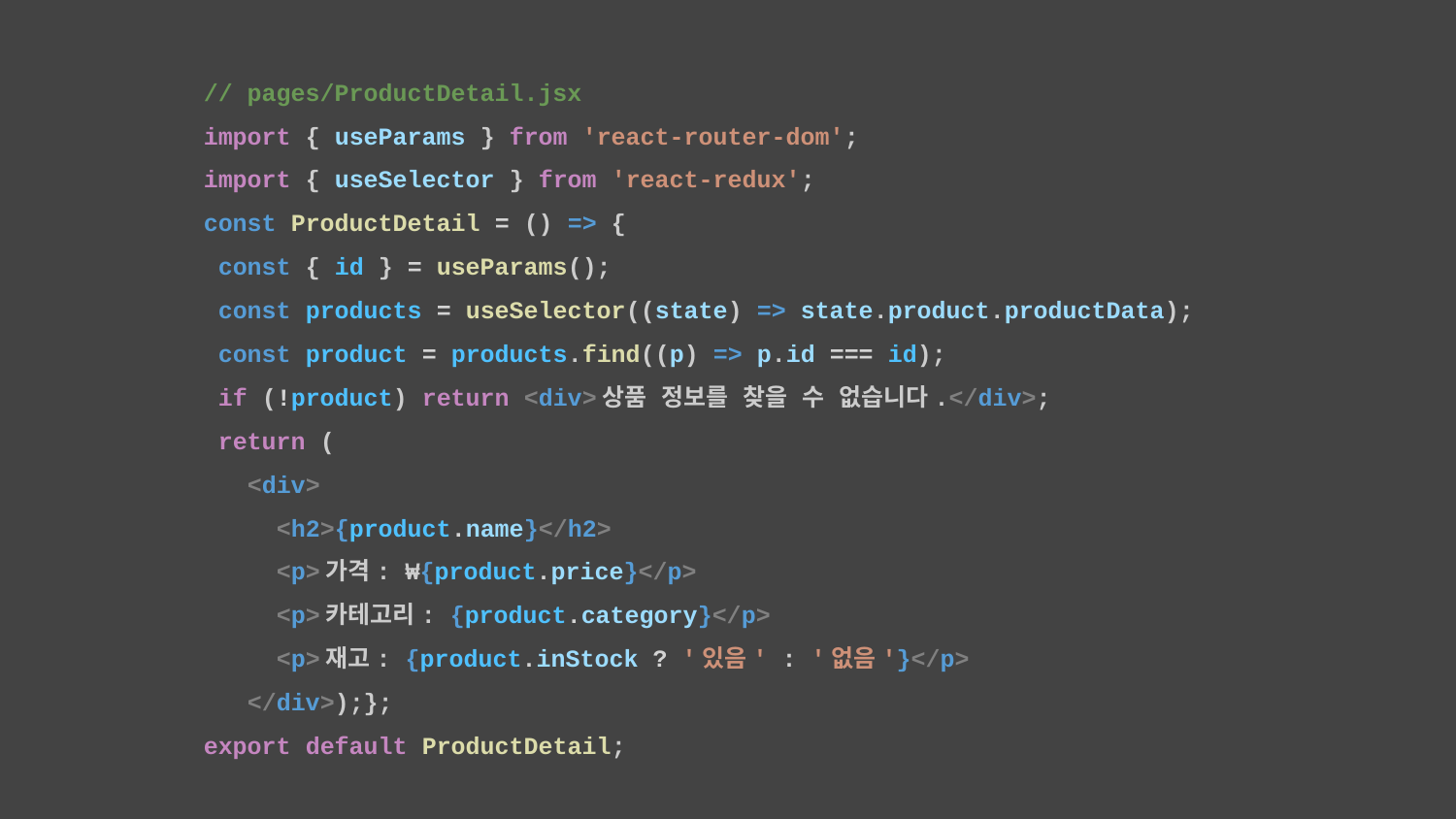

// pages/ProductDetail.jsx
import { useParams } from 'react-router-dom';
import { useSelector } from 'react-redux';
const ProductDetail = () => {
 const { id } = useParams();
 const products = useSelector((state) => state.product.productData);
 const product = products.find((p) => p.id === id);
 if (!product) return <div>상품 정보를 찾을 수 없습니다.</div>;
 return (
   <div>
     <h2>{product.name}</h2>
     <p>가격: ₩{product.price}</p>
     <p>카테고리: {product.category}</p>
     <p>재고: {product.inStock ? '있음' : '없음'}</p>
   </div>);};
export default ProductDetail;